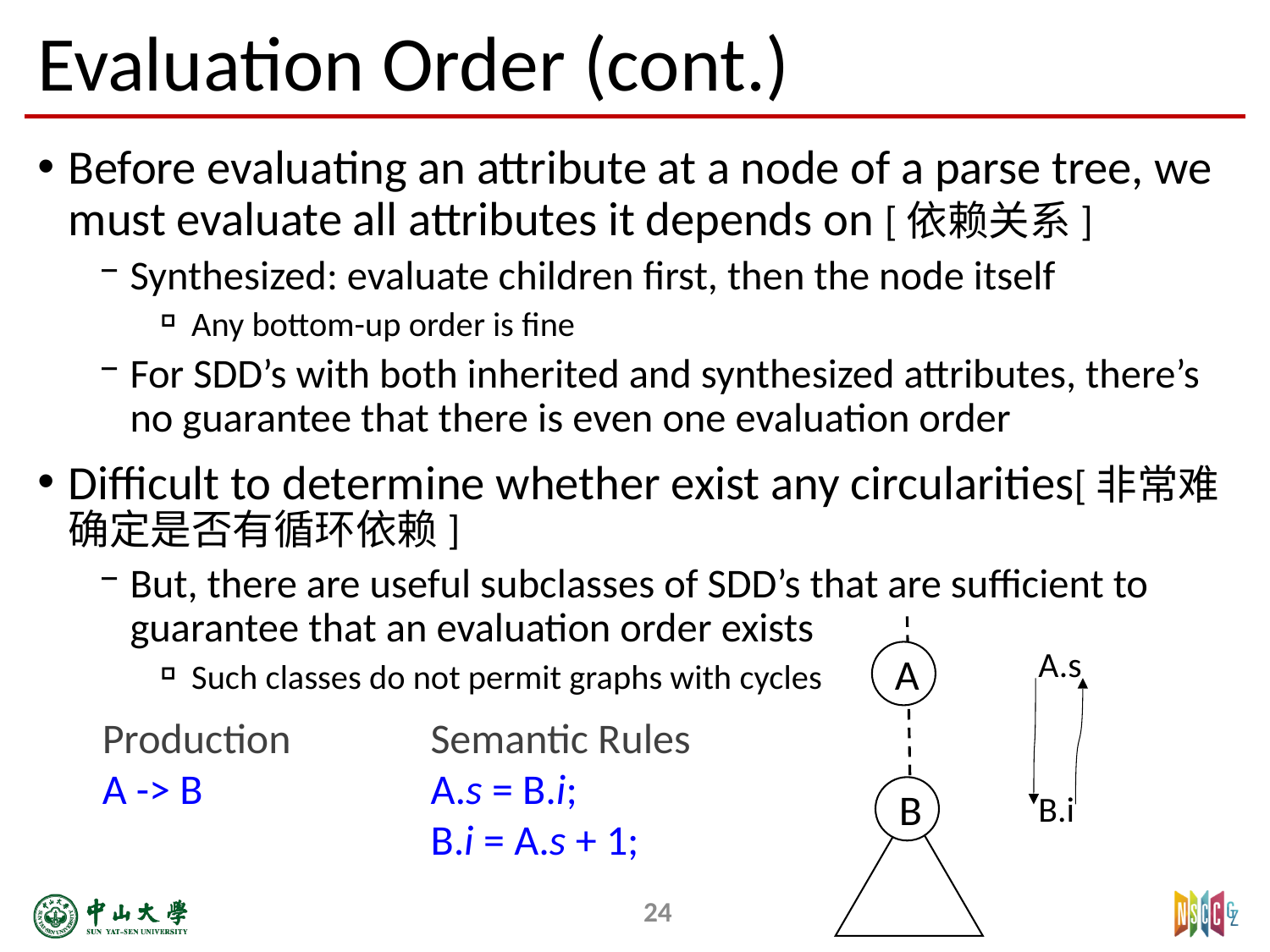

# Evaluation Order (cont.)
Before evaluating an attribute at a node of a parse tree, we must evaluate all attributes it depends on [依赖关系]
Synthesized: evaluate children first, then the node itself
Any bottom-up order is fine
For SDD’s with both inherited and synthesized attributes, there’s no guarantee that there is even one evaluation order
Difficult to determine whether exist any circularities[非常难确定是否有循环依赖]
But, there are useful subclasses of SDD’s that are sufficient to guarantee that an evaluation order exists
Such classes do not permit graphs with cycles
A.s

A

B
B.i

Semantic Rules
A.s = B.i;
B.i = A.s + 1;
Production
A -> B
24